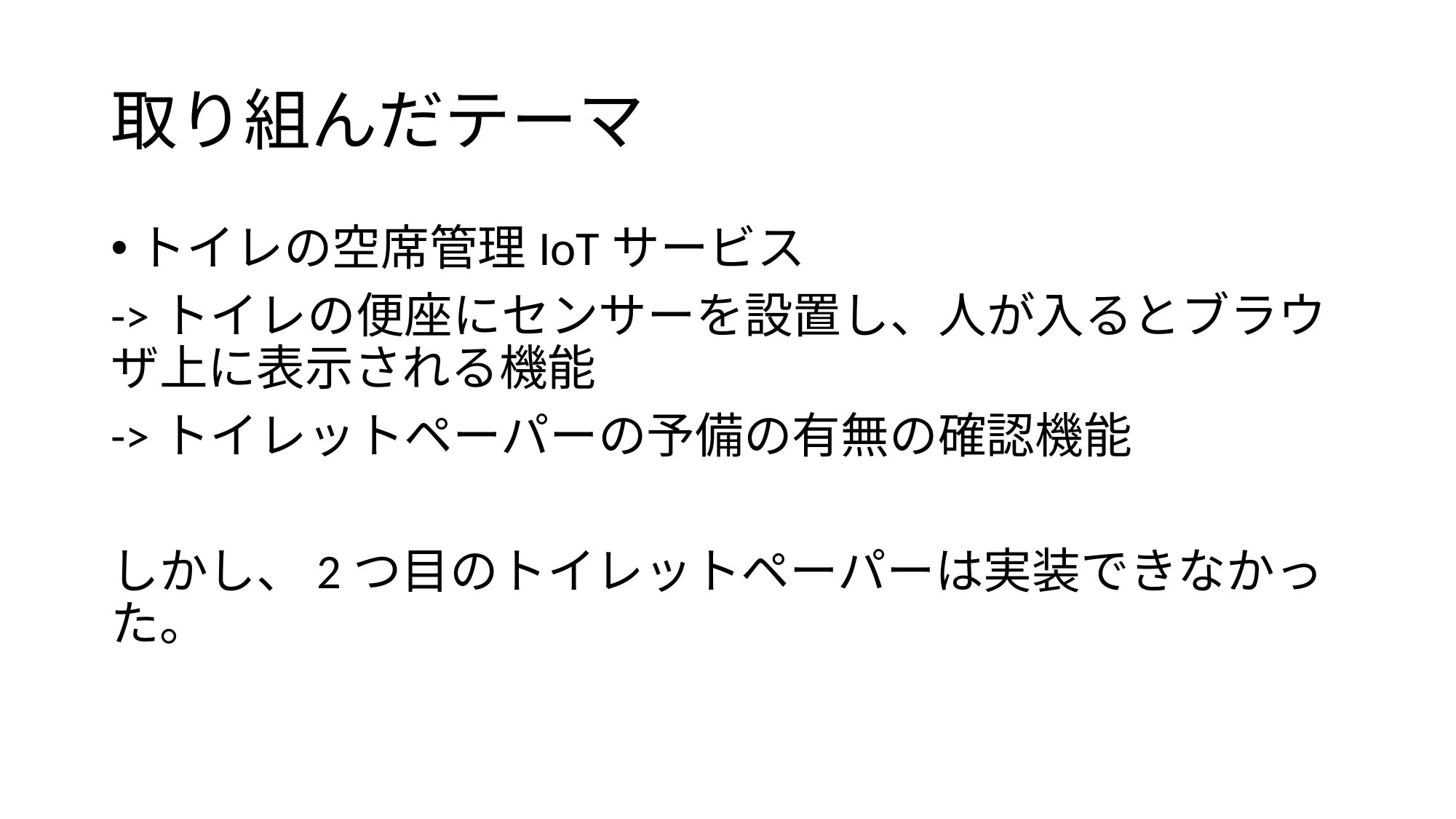

# 取り組んだテーマ
トイレの空席管理IoTサービス
->トイレの便座にセンサーを設置し、人が入るとブラウザ上に表示される機能
->トイレットペーパーの予備の有無の確認機能

しかし、2つ目のトイレットペーパーは実装できなかった。